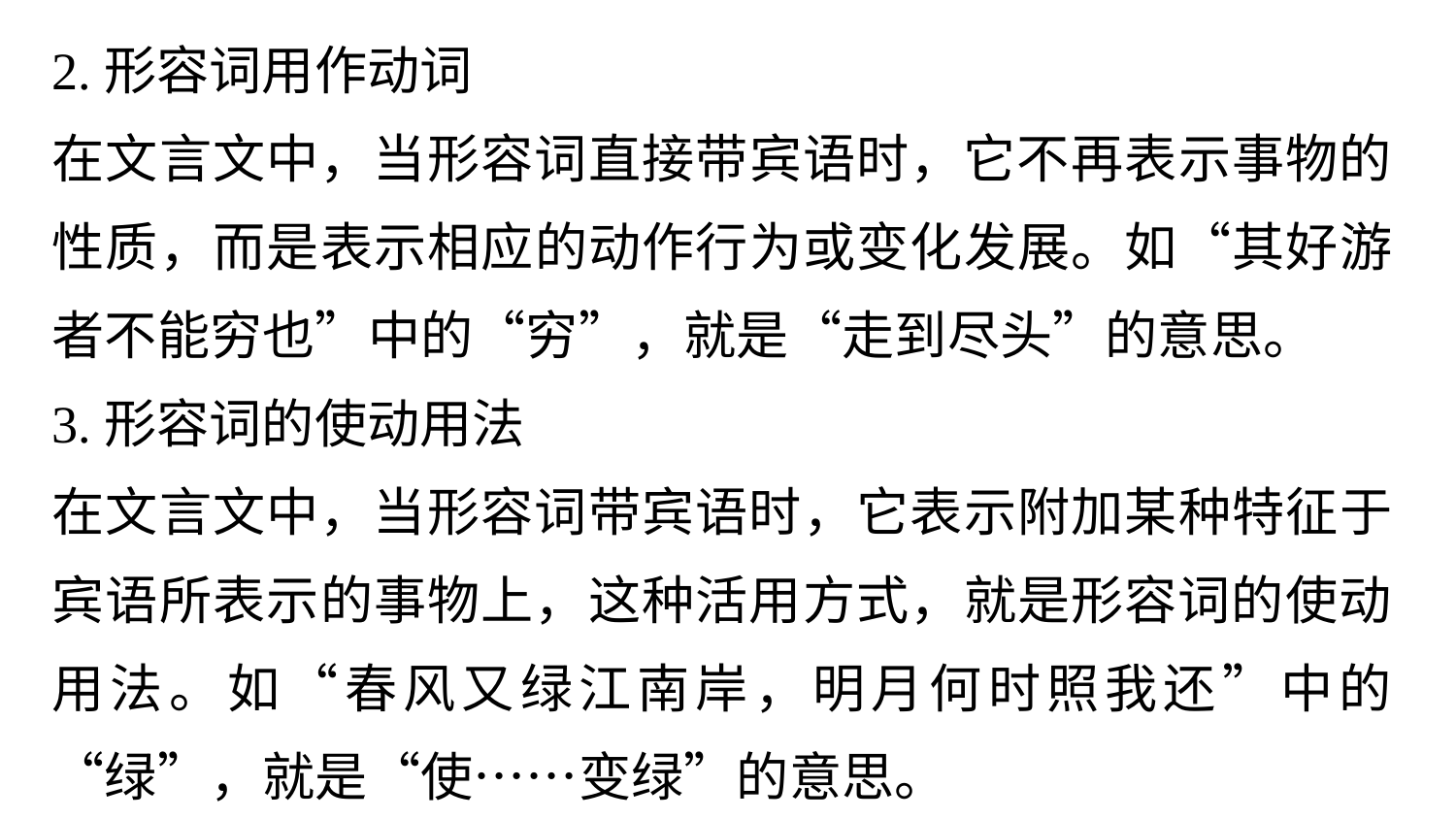

2.形容词用作动词
在文言文中，当形容词直接带宾语时，它不再表示事物的性质，而是表示相应的动作行为或变化发展。如“其好游者不能穷也”中的“穷”，就是“走到尽头”的意思。
3.形容词的使动用法
在文言文中，当形容词带宾语时，它表示附加某种特征于宾语所表示的事物上，这种活用方式，就是形容词的使动用法。如“春风又绿江南岸，明月何时照我还”中的“绿”，就是“使……变绿”的意思。